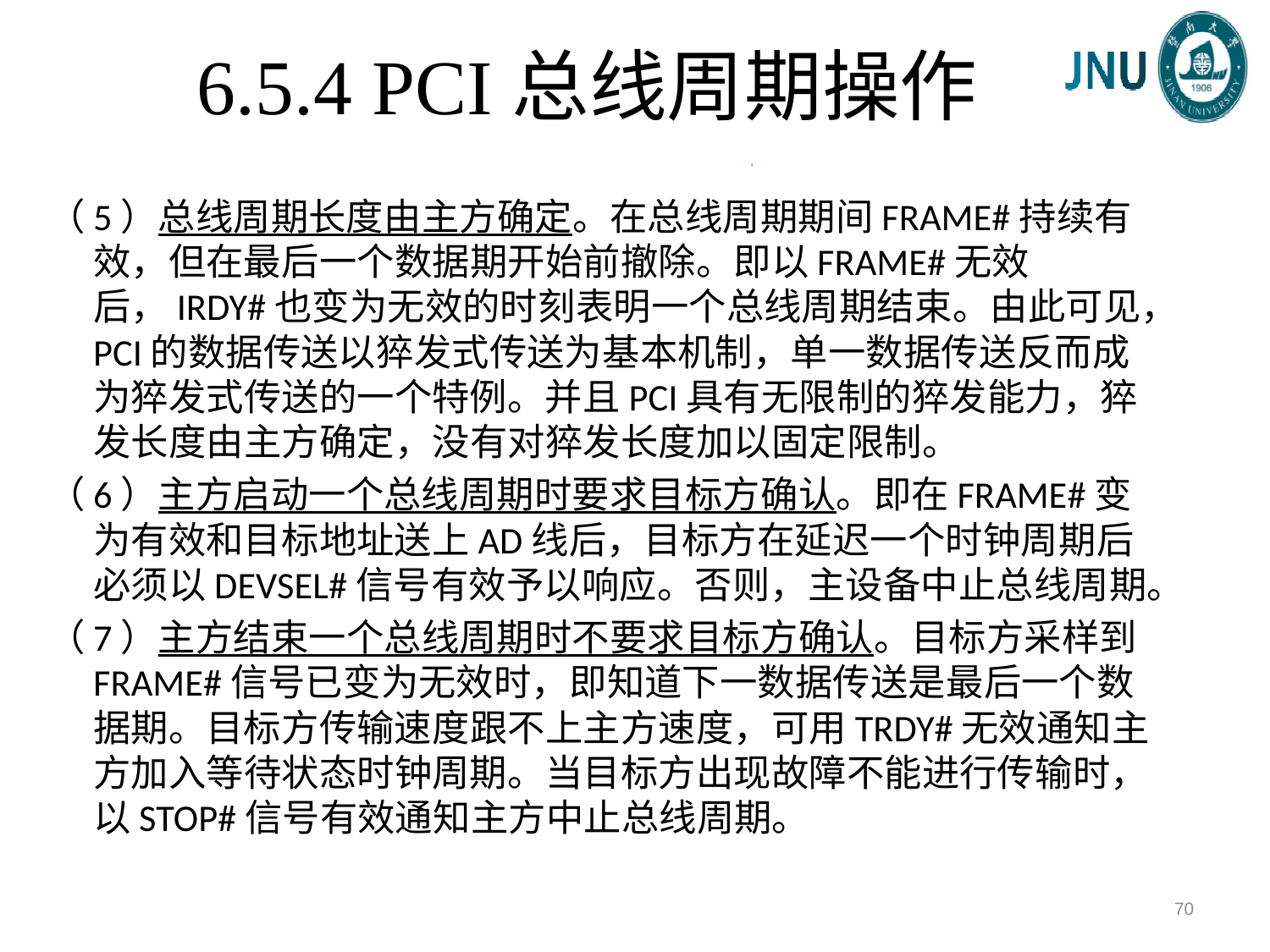

# 6.5.4 PCI总线周期操作
（5）总线周期长度由主方确定。在总线周期期间FRAME#持续有效，但在最后一个数据期开始前撤除。即以FRAME#无效后，IRDY#也变为无效的时刻表明一个总线周期结束。由此可见，PCI的数据传送以猝发式传送为基本机制，单一数据传送反而成为猝发式传送的一个特例。并且PCI具有无限制的猝发能力，猝发长度由主方确定，没有对猝发长度加以固定限制。
（6）主方启动一个总线周期时要求目标方确认。即在FRAME#变为有效和目标地址送上AD线后，目标方在延迟一个时钟周期后必须以DEVSEL#信号有效予以响应。否则，主设备中止总线周期。
（7）主方结束一个总线周期时不要求目标方确认。目标方采样到FRAME#信号已变为无效时，即知道下一数据传送是最后一个数据期。目标方传输速度跟不上主方速度，可用TRDY#无效通知主方加入等待状态时钟周期。当目标方出现故障不能进行传输时，以STOP#信号有效通知主方中止总线周期。
70